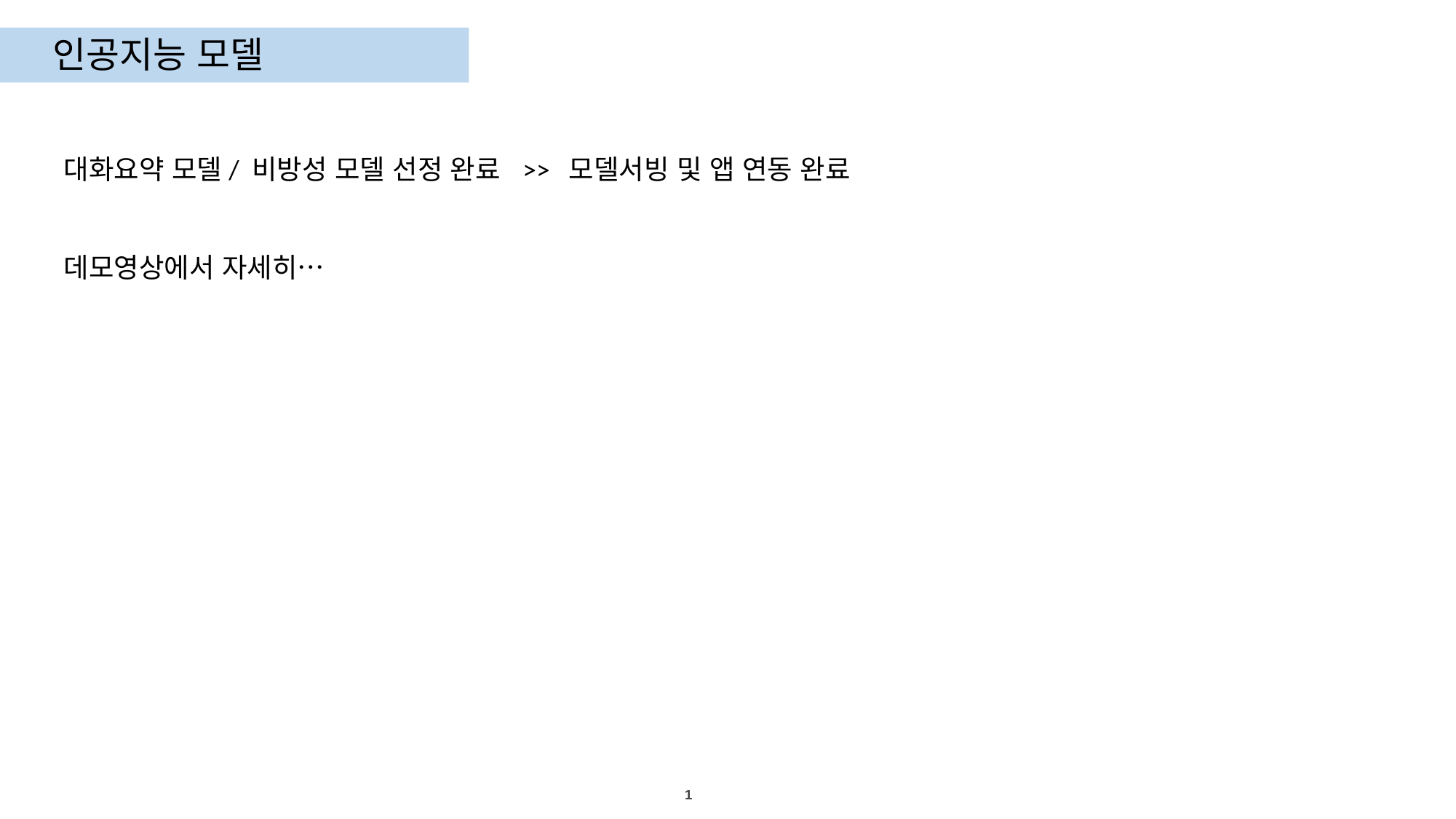

인공지능 모델

대화요약 모델/ 비방성 모델 선정 완료  >>  모델서빙 및 앱 연동 완료

데모영상에서 자세히…

1